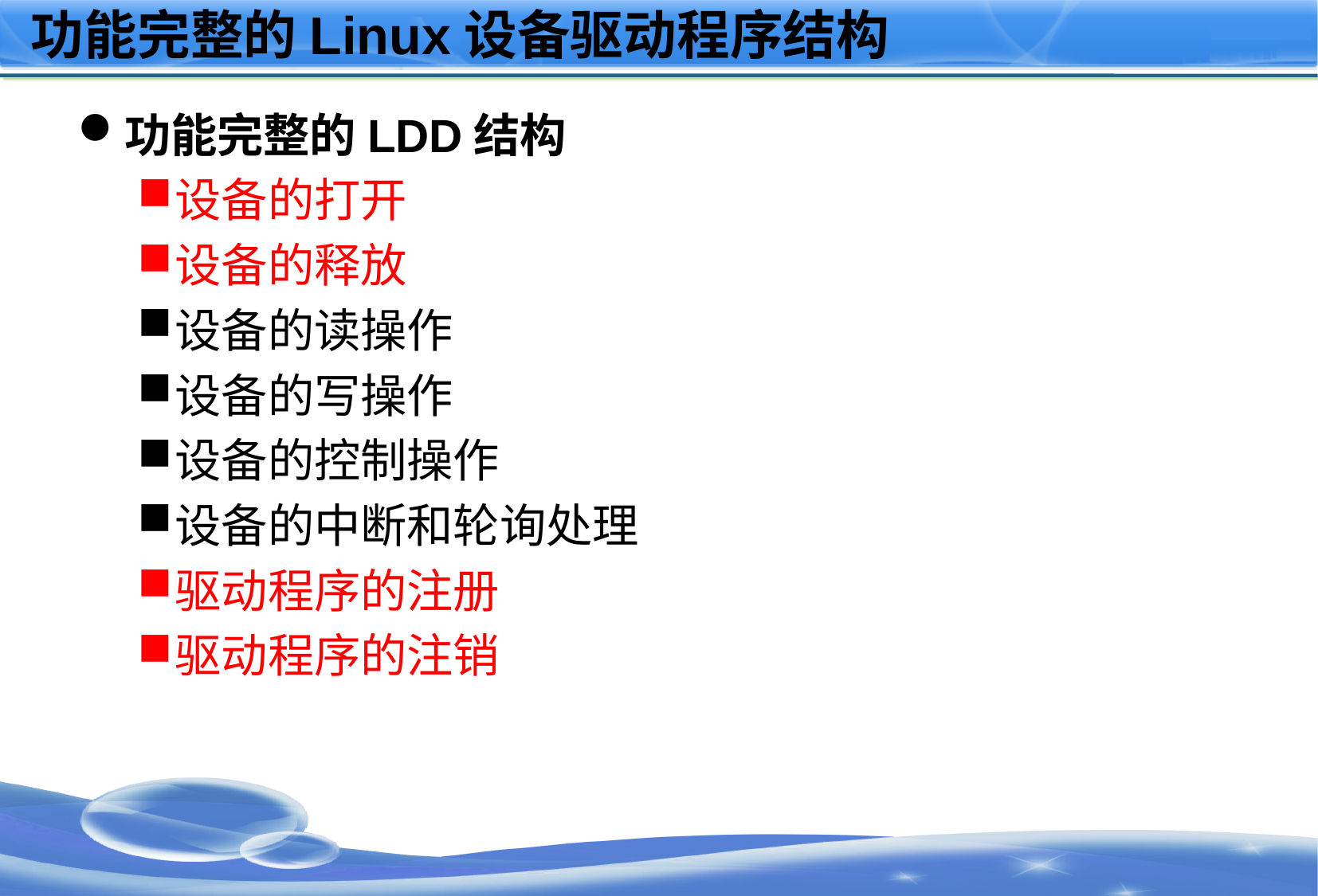

# 功能完整的Linux设备驱动程序结构
功能完整的LDD结构
设备的打开
设备的释放
设备的读操作
设备的写操作
设备的控制操作
设备的中断和轮询处理
驱动程序的注册
驱动程序的注销